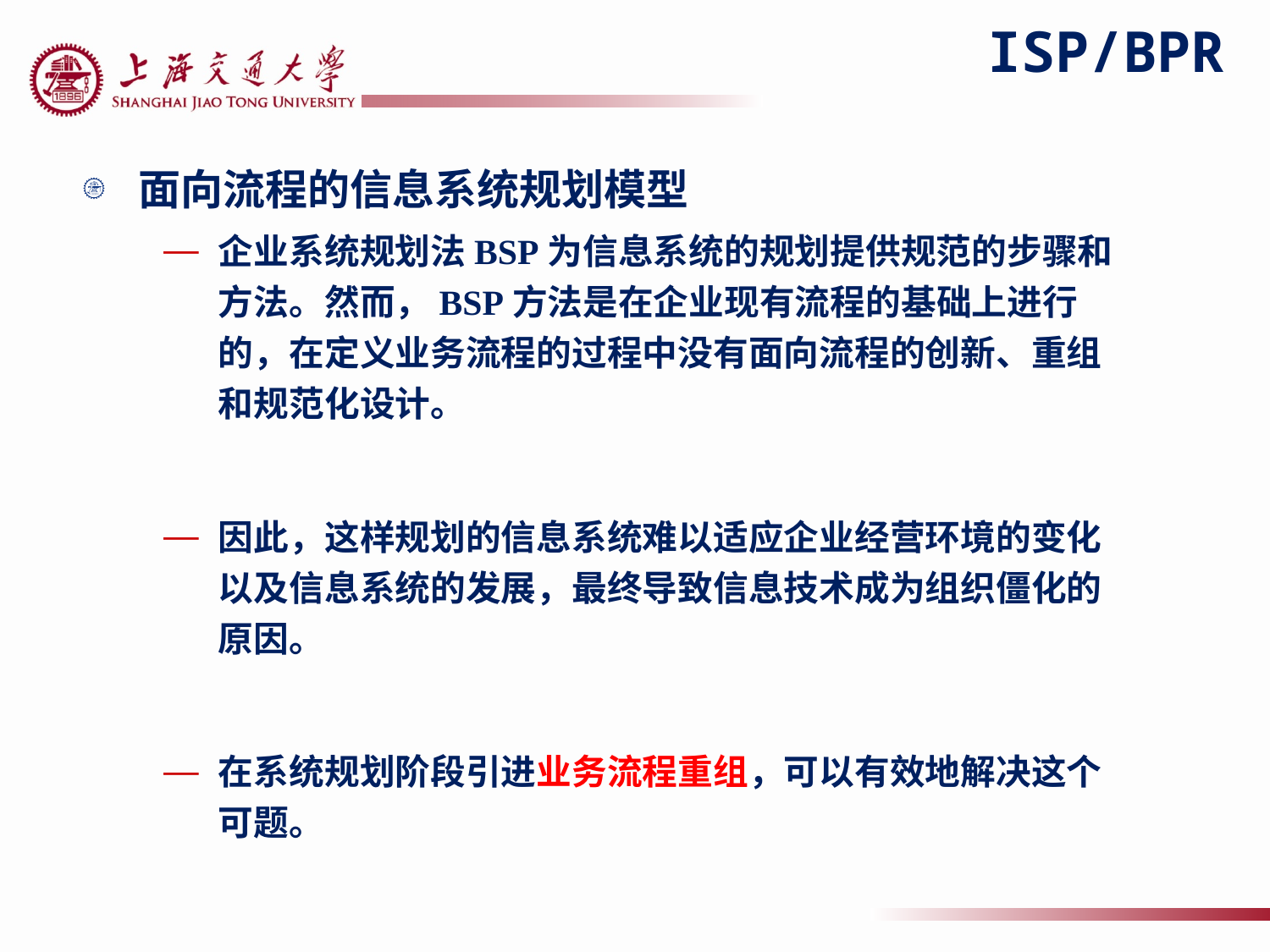

# ISP/BPR
面向流程的信息系统规划模型
企业系统规划法BSP为信息系统的规划提供规范的步骤和方法。然而，BSP方法是在企业现有流程的基础上进行的，在定义业务流程的过程中没有面向流程的创新、重组和规范化设计。

因此，这样规划的信息系统难以适应企业经营环境的变化以及信息系统的发展，最终导致信息技术成为组织僵化的原因。

在系统规划阶段引进业务流程重组，可以有效地解决这个可题。
59